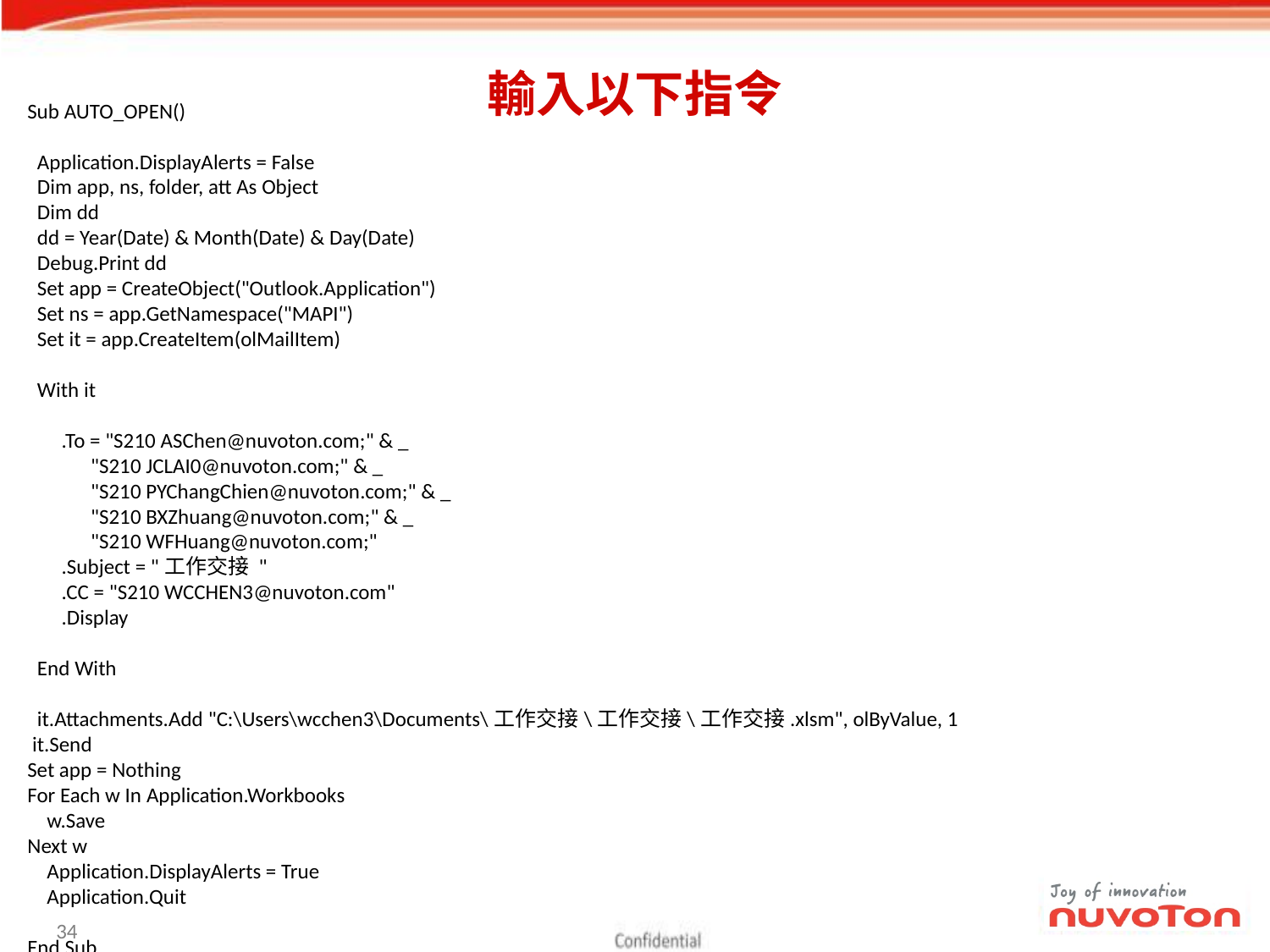

# 輸入以下指令
Sub AUTO_OPEN()

  Application.DisplayAlerts = False
  Dim app, ns, folder, att As Object
  Dim dd
  dd = Year(Date) & Month(Date) & Day(Date)
  Debug.Print dd
  Set app = CreateObject("Outlook.Application")
  Set ns = app.GetNamespace("MAPI")
  Set it = app.CreateItem(olMailItem)

  With it

       .To = "S210 ASChen@nuvoton.com;" & _
             "S210 JCLAI0@nuvoton.com;" & _
             "S210 PYChangChien@nuvoton.com;" & _
             "S210 BXZhuang@nuvoton.com;" & _
             "S210 WFHuang@nuvoton.com;"
       .Subject = "工作交接 "
       .CC = "S210 WCCHEN3@nuvoton.com"
       .Display

  End With

  it.Attachments.Add "C:\Users\wcchen3\Documents\工作交接\工作交接\工作交接.xlsm", olByValue, 1
 it.Send
Set app = Nothing
For Each w In Application.Workbooks
    w.Save
Next w
    Application.DisplayAlerts = True
    Application.Quit

End Sub
34